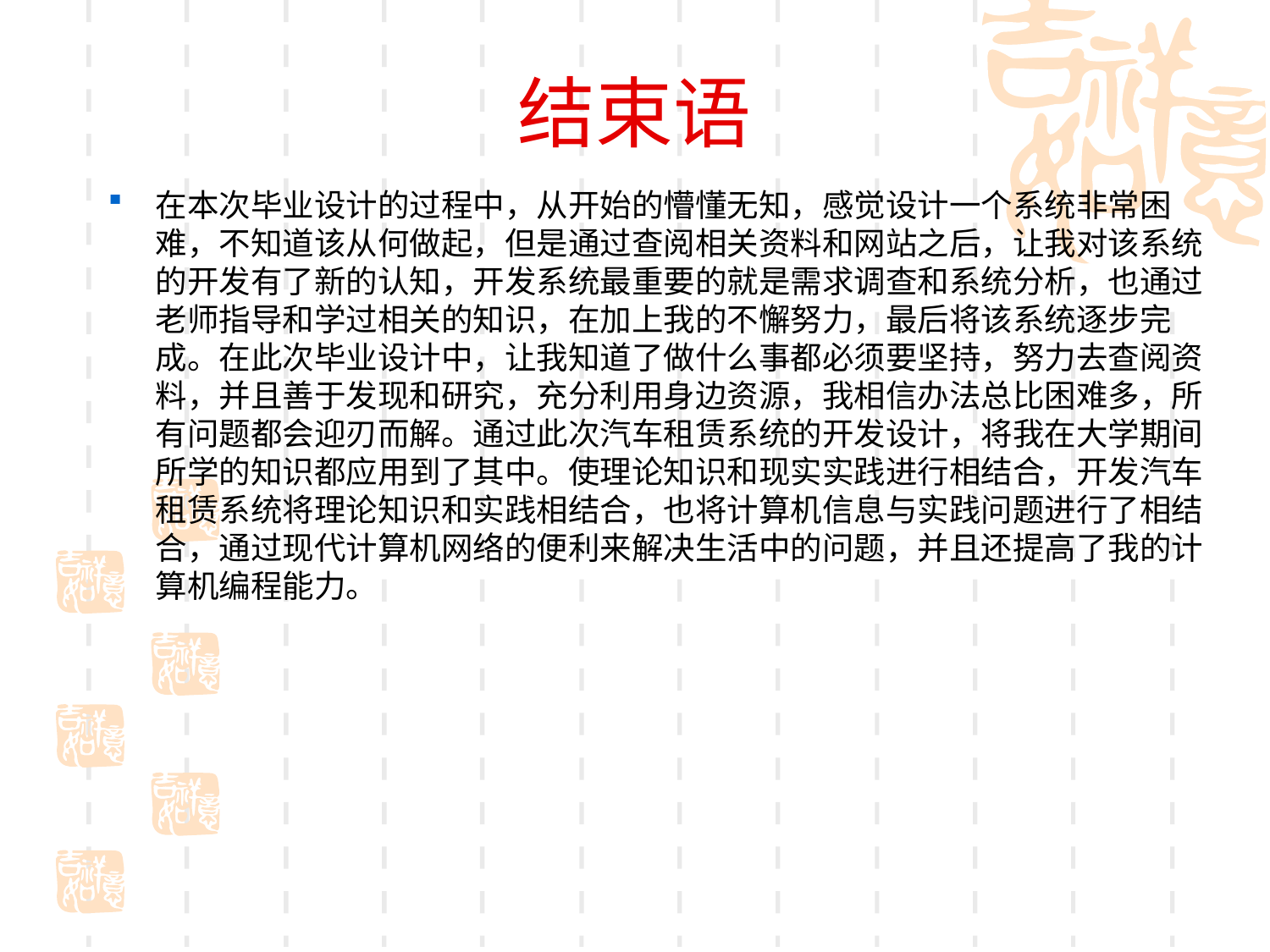

# 结束语
在本次毕业设计的过程中，从开始的懵懂无知，感觉设计一个系统非常困难，不知道该从何做起，但是通过查阅相关资料和网站之后，让我对该系统的开发有了新的认知，开发系统最重要的就是需求调查和系统分析，也通过老师指导和学过相关的知识，在加上我的不懈努力，最后将该系统逐步完成。在此次毕业设计中，让我知道了做什么事都必须要坚持，努力去查阅资料，并且善于发现和研究，充分利用身边资源，我相信办法总比困难多，所有问题都会迎刃而解。通过此次汽车租赁系统的开发设计，将我在大学期间所学的知识都应用到了其中。使理论知识和现实实践进行相结合，开发汽车租赁系统将理论知识和实践相结合，也将计算机信息与实践问题进行了相结合，通过现代计算机网络的便利来解决生活中的问题，并且还提高了我的计算机编程能力。